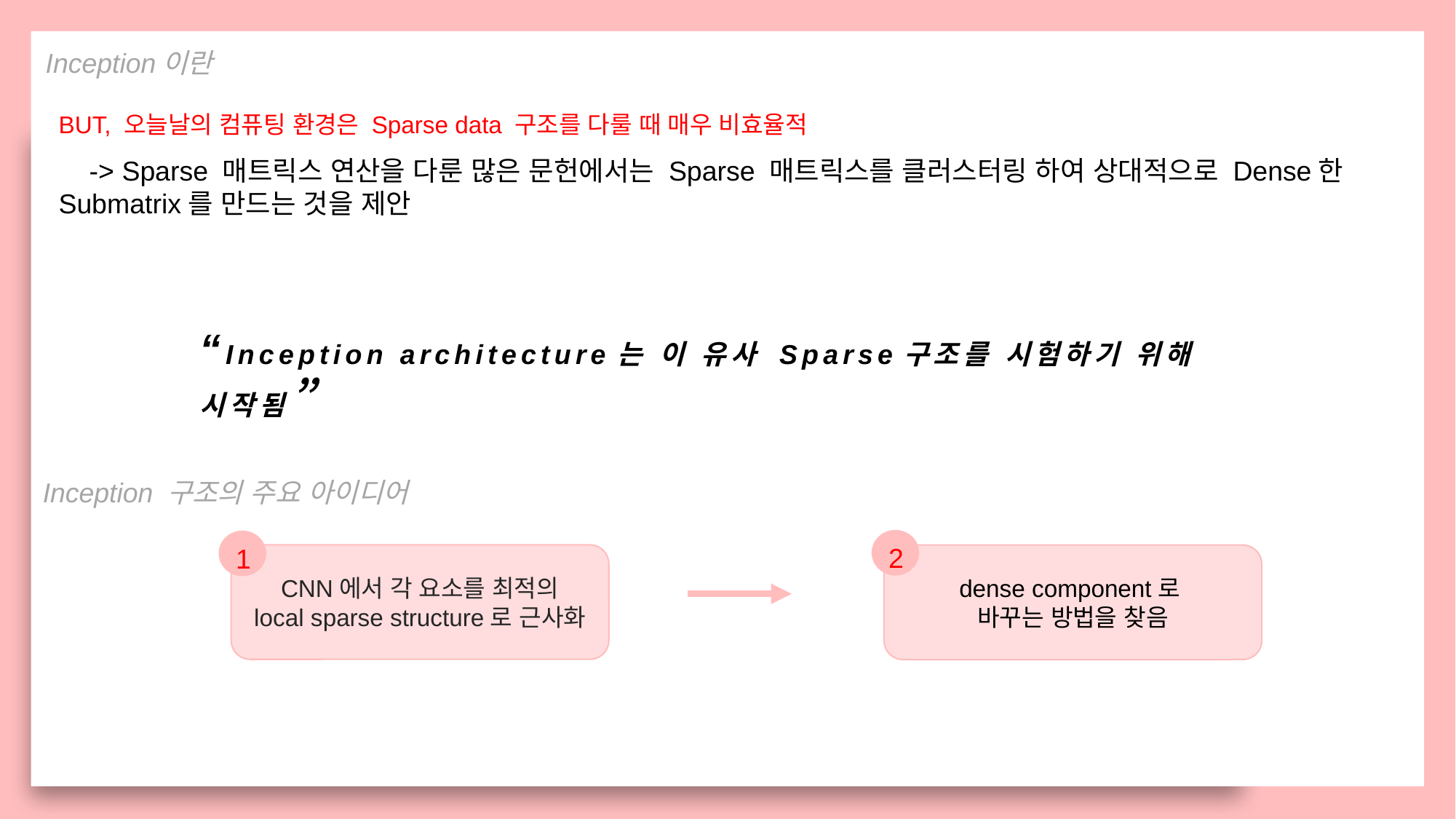

Inception이란
BUT, 오늘날의 컴퓨팅 환경은 Sparse data 구조를 다룰 때 매우 비효율적
    -> Sparse 매트릭스 연산을 다룬 많은 문헌에서는 Sparse 매트릭스를 클러스터링 하여 상대적으로 Dense한 Submatrix를 만드는 것을 제안
“Inception architecture는 이 유사 Sparse구조를 시험하기 위해 시작됨”
Inception 구조의 주요 아이디어

2
1
CNN에서 각 요소를 최적의
local sparse structure로 근사화
dense component로
바꾸는 방법을 찾음